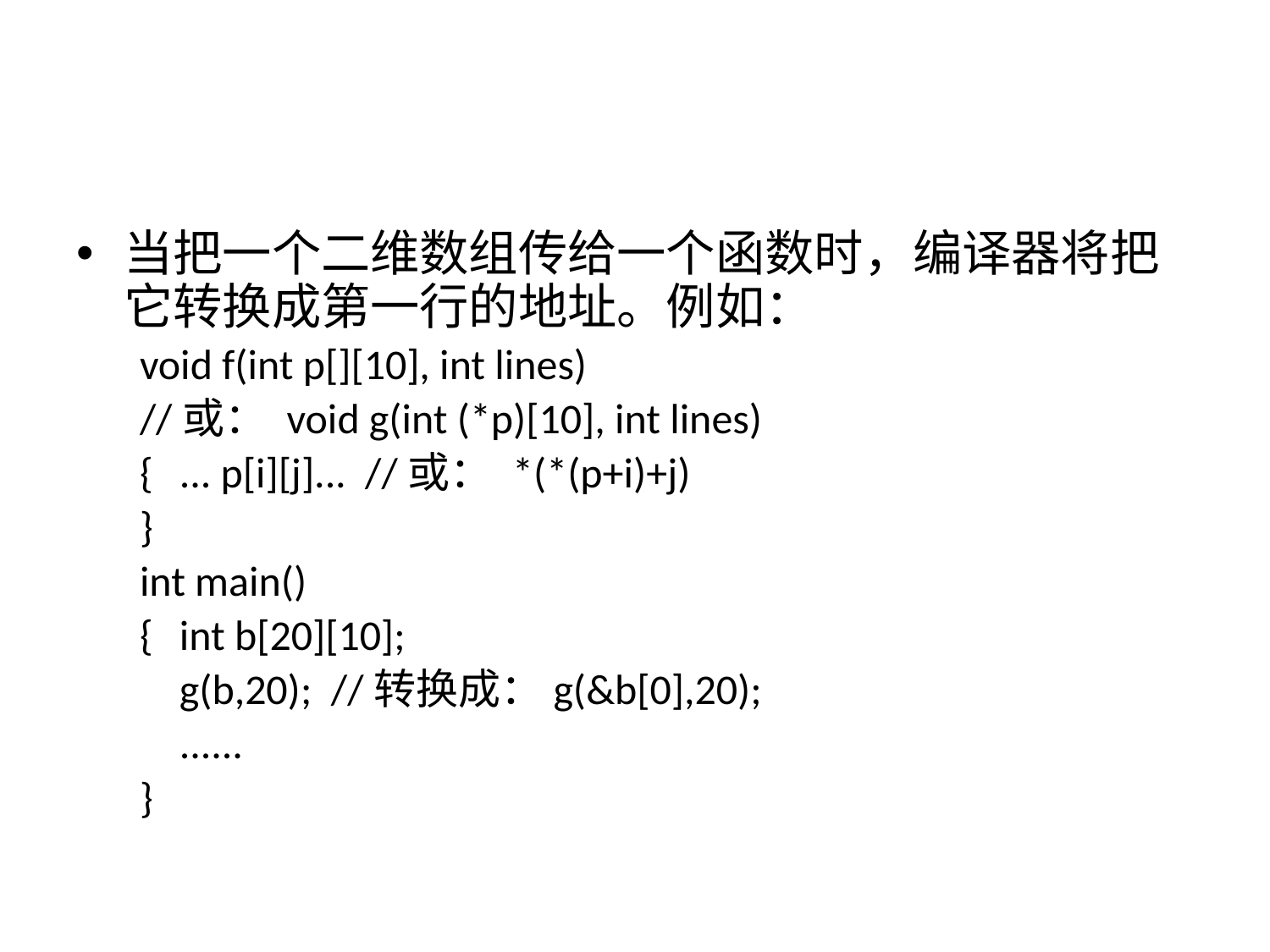

#
当把一个二维数组传给一个函数时，编译器将把它转换成第一行的地址。例如：
void f(int p[][10], int lines)
//或： void g(int (*p)[10], int lines)
{	... p[i][j]...  //或： *(*(p+i)+j)
}
int main()
{	int b[20][10];
	g(b,20);  //转换成：g(&b[0],20);
	......
}